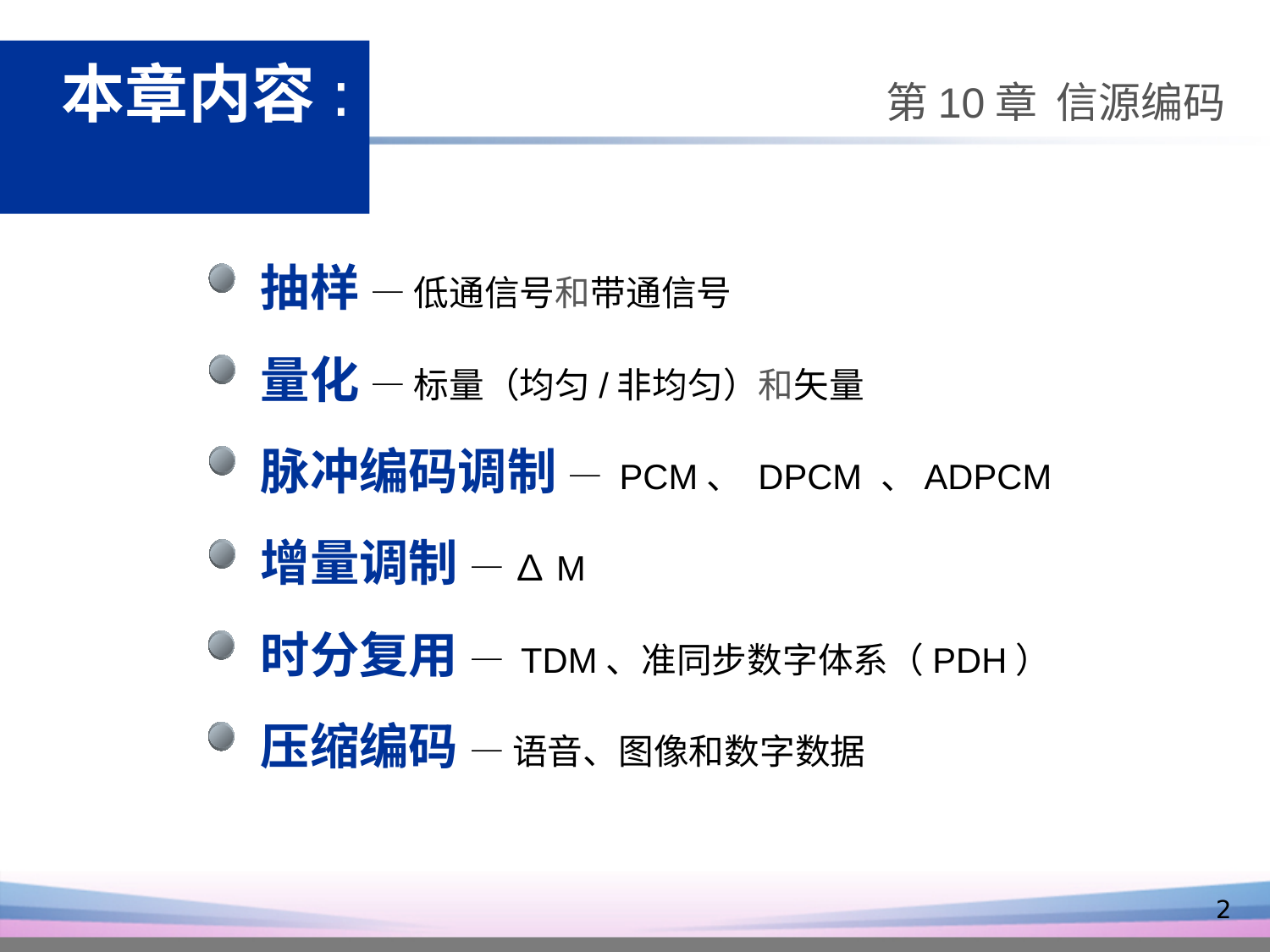

本章内容:
第10章  信源编码
抽样 — 低通信号和带通信号
量化 — 标量（均匀/非均匀）和矢量
脉冲编码调制 — PCM、 DPCM 、ADPCM
增量调制 — ∆M
时分复用 — TDM、准同步数字体系（PDH）
压缩编码 — 语音、图像和数字数据

2